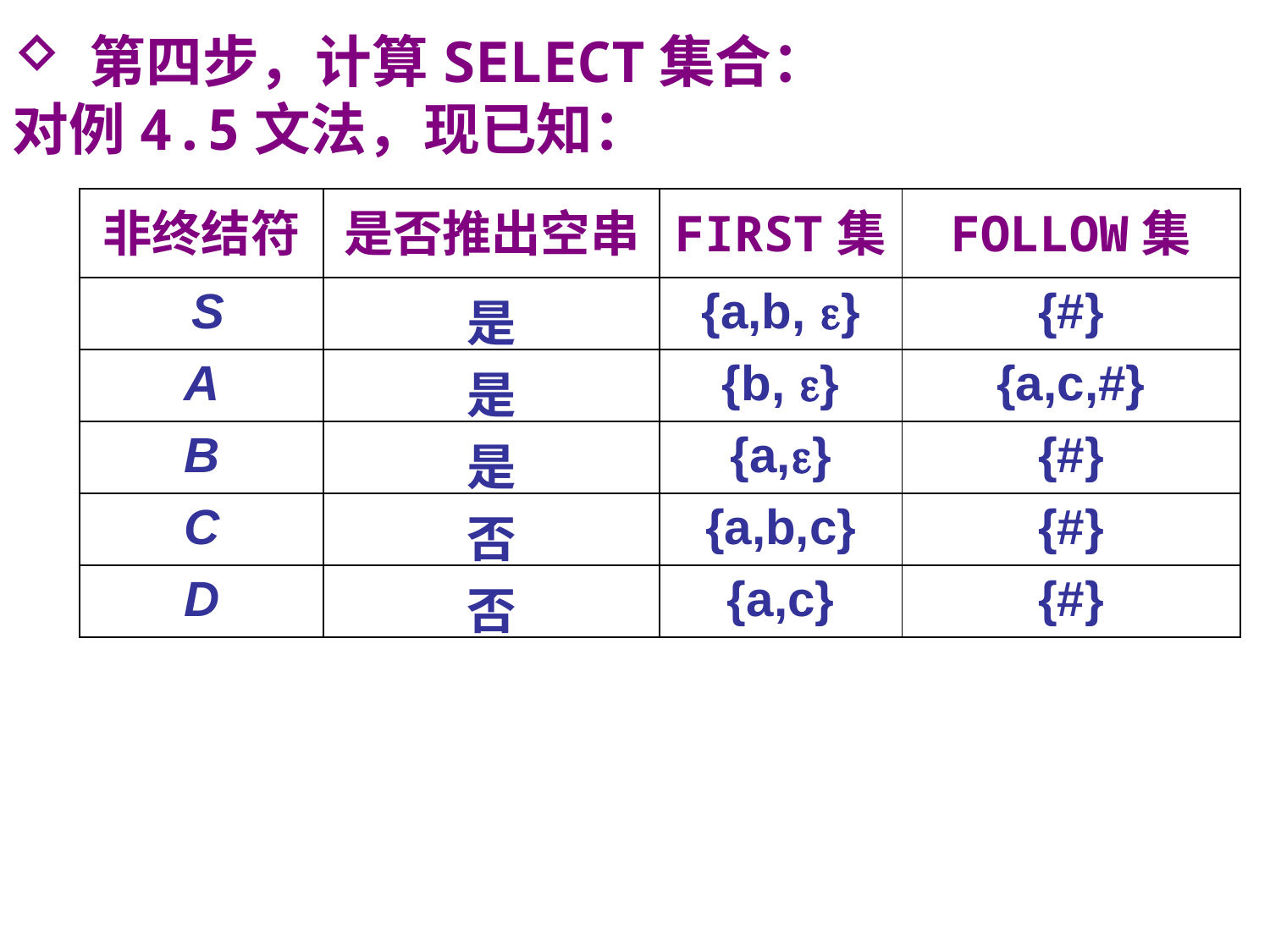

第四步，计算SELECT集合：
对例4.5文法，现已知：
| 非终结符 | 是否推出空串 | FIRST集 | FOLLOW集 |
| --- | --- | --- | --- |
| S | 是 | {a,b, ε} | {#} |
| A | 是 | {b, ε} | {a,c,#} |
| B | 是 | {a,ε} | {#} |
| C | 否 | {a,b,c} | {#} |
| D | 否 | {a,c} | {#} |